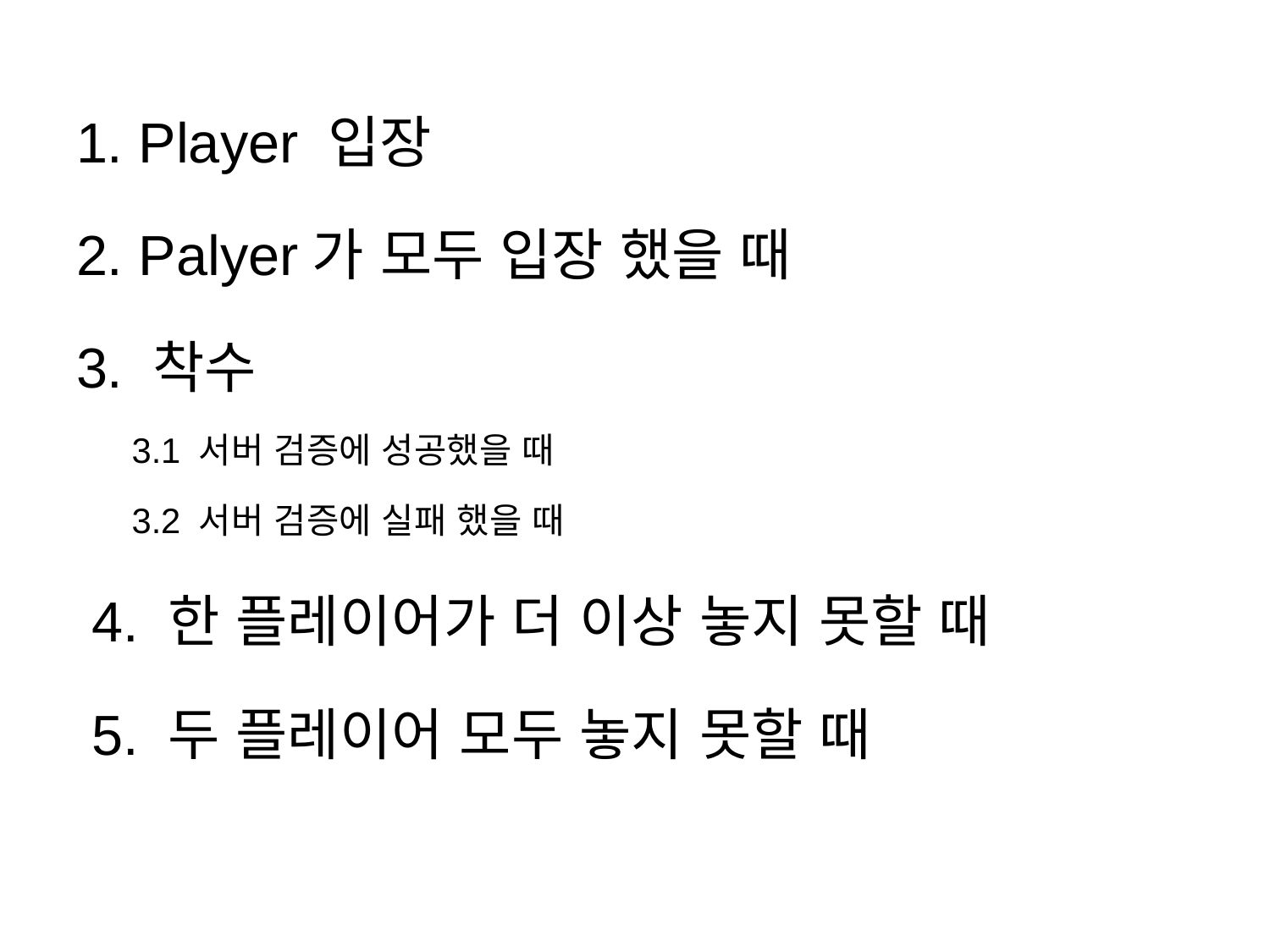

1. Player 입장
2. Palyer가 모두 입장 했을 때
3. 착수
3.1 서버 검증에 성공했을 때
3.2 서버 검증에 실패 했을 때
 4. 한 플레이어가 더 이상 놓지 못할 때
 5. 두 플레이어 모두 놓지 못할 때